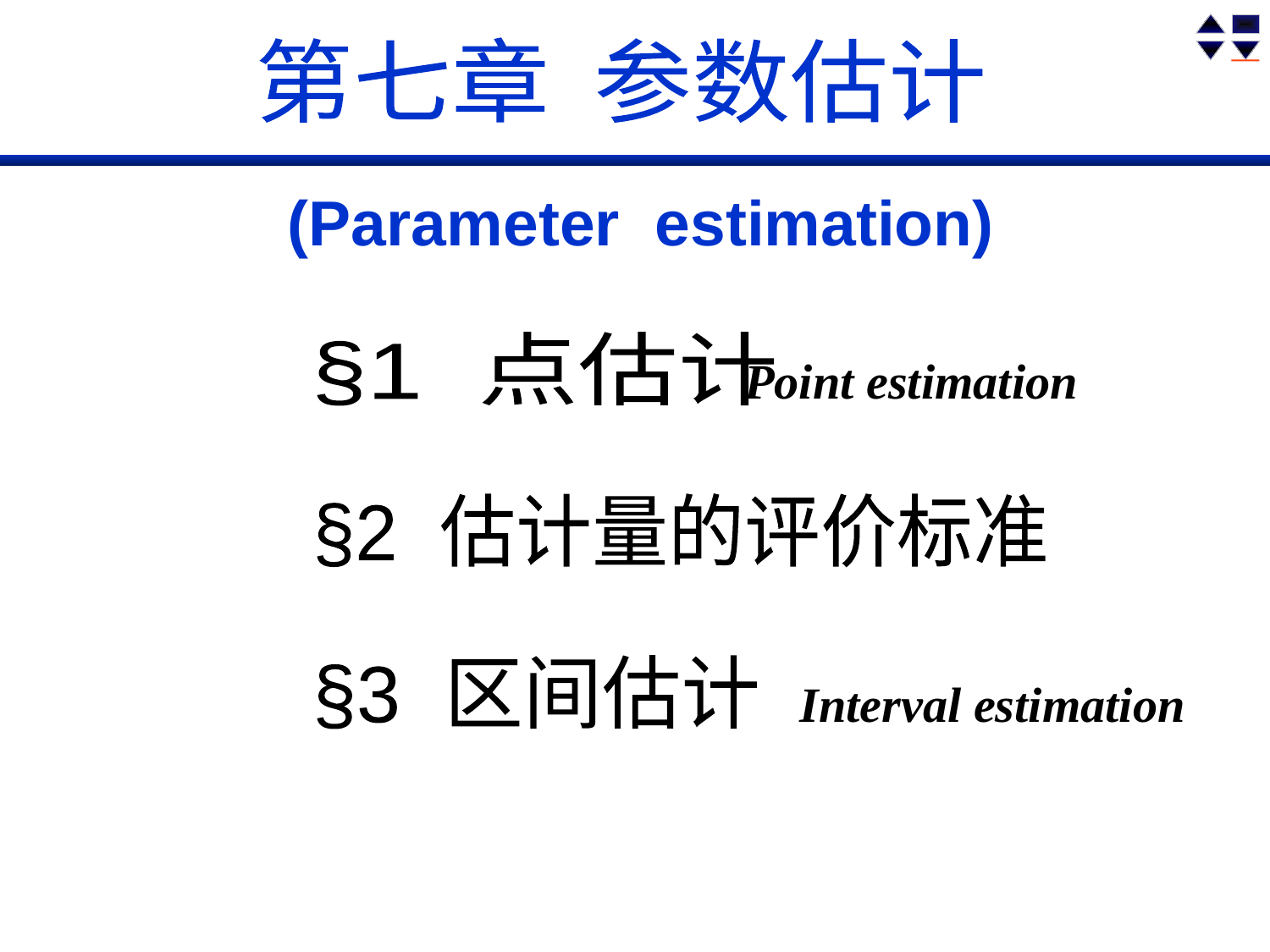

第七章  参数估计

(Parameter  estimation)
§1  点估计
Point estimation
§2  估计量的评价标准
§3  区间估计
Interval estimation